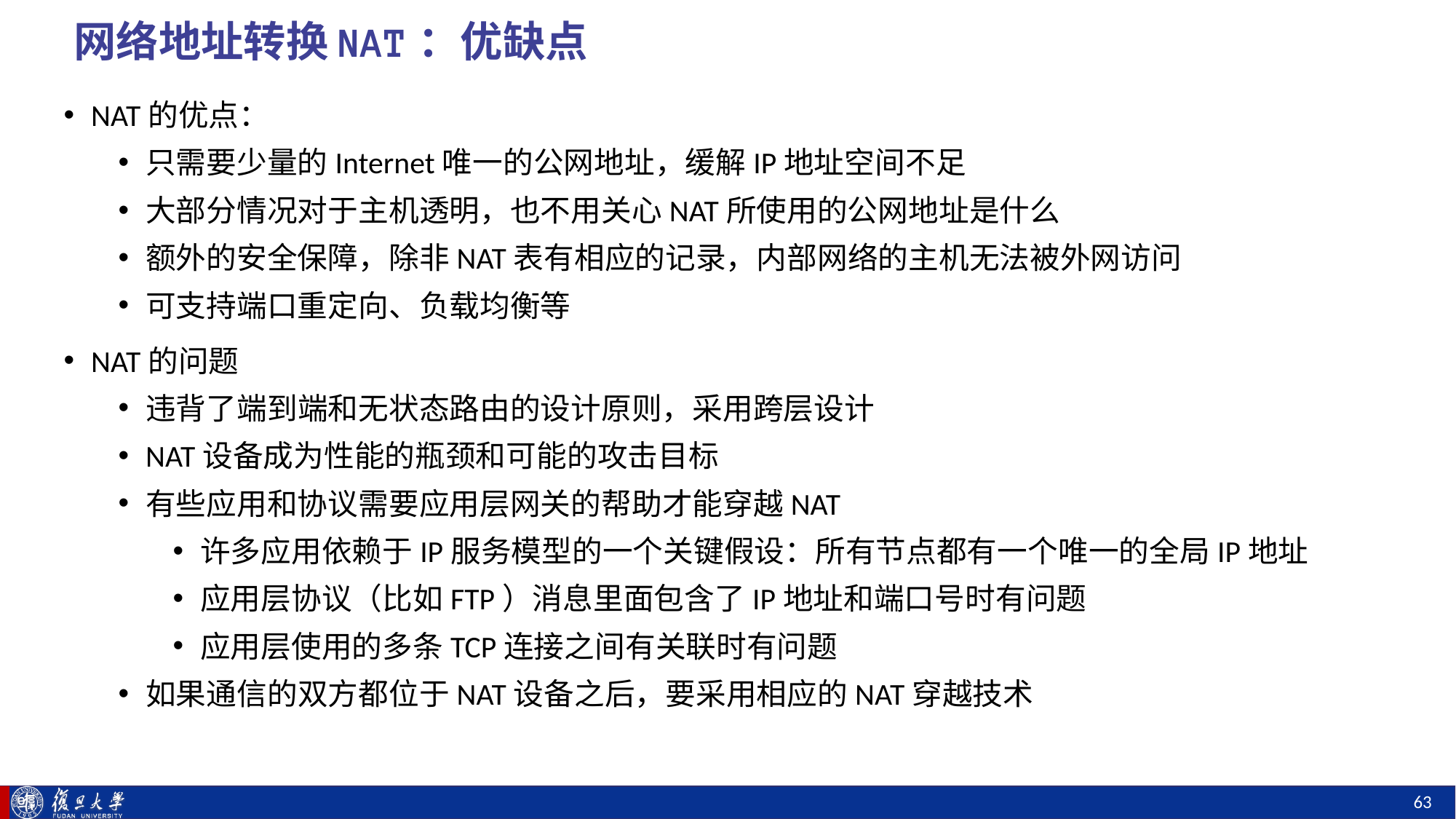

# 网络地址转换NAT：优缺点
NAT的优点：
只需要少量的Internet唯一的公网地址，缓解IP地址空间不足
大部分情况对于主机透明，也不用关心NAT所使用的公网地址是什么
额外的安全保障，除非NAT表有相应的记录，内部网络的主机无法被外网访问
可支持端口重定向、负载均衡等
NAT的问题
违背了端到端和无状态路由的设计原则，采用跨层设计
NAT设备成为性能的瓶颈和可能的攻击目标
有些应用和协议需要应用层网关的帮助才能穿越NAT
许多应用依赖于IP服务模型的一个关键假设：所有节点都有一个唯一的全局IP地址
应用层协议（比如FTP）消息里面包含了IP地址和端口号时有问题
应用层使用的多条TCP连接之间有关联时有问题
如果通信的双方都位于NAT设备之后，要采用相应的NAT穿越技术